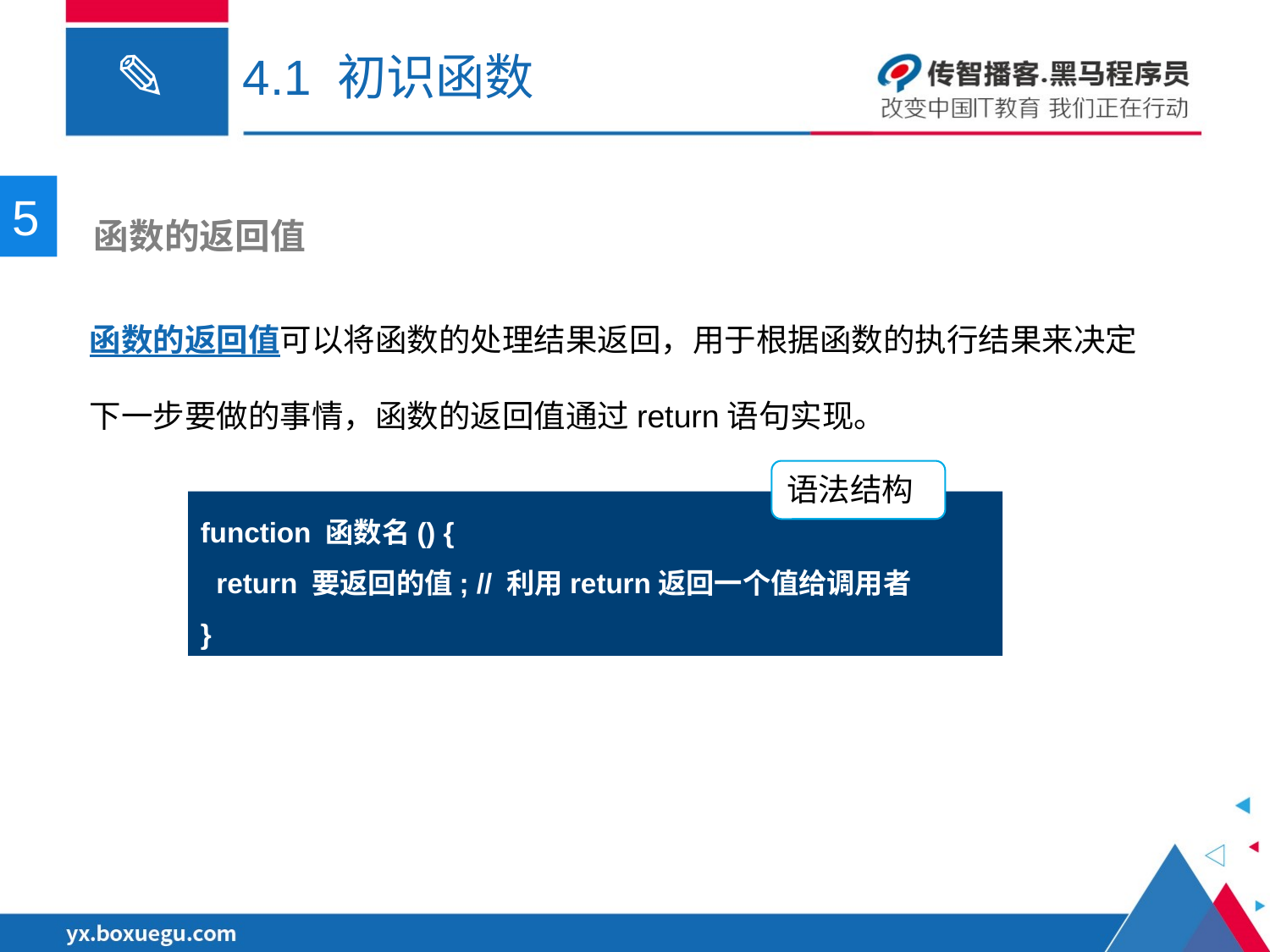

# 4.1 初识函数

5
  函数的返回值
函数的返回值可以将函数的处理结果返回，用于根据函数的执行结果来决定下一步要做的事情，函数的返回值通过return语句实现。
语法结构
function 函数名() {
  return 要返回的值; // 利用return返回一个值给调用者
}